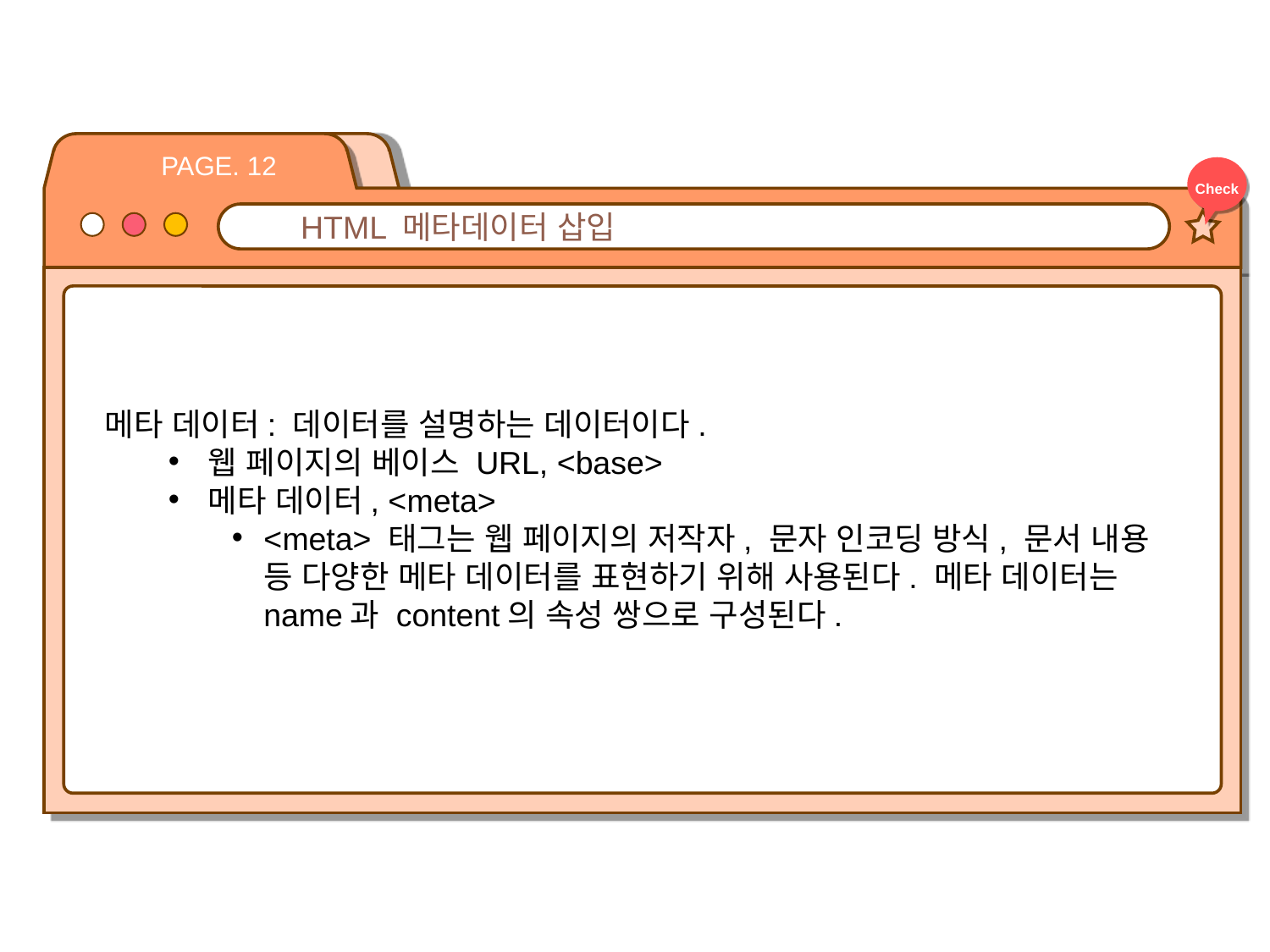

PAGE. 12
Check
HTML 메타데이터 삽입

메타 데이터: 데이터를 설명하는 데이터이다.
웹 페이지의 베이스 URL, <base>
메타 데이터, <meta>
<meta> 태그는 웹 페이지의 저작자, 문자 인코딩 방식, 문서 내용 등 다양한 메타 데이터를 표현하기 위해 사용된다. 메타 데이터는 name과 content의 속성 쌍으로 구성된다.